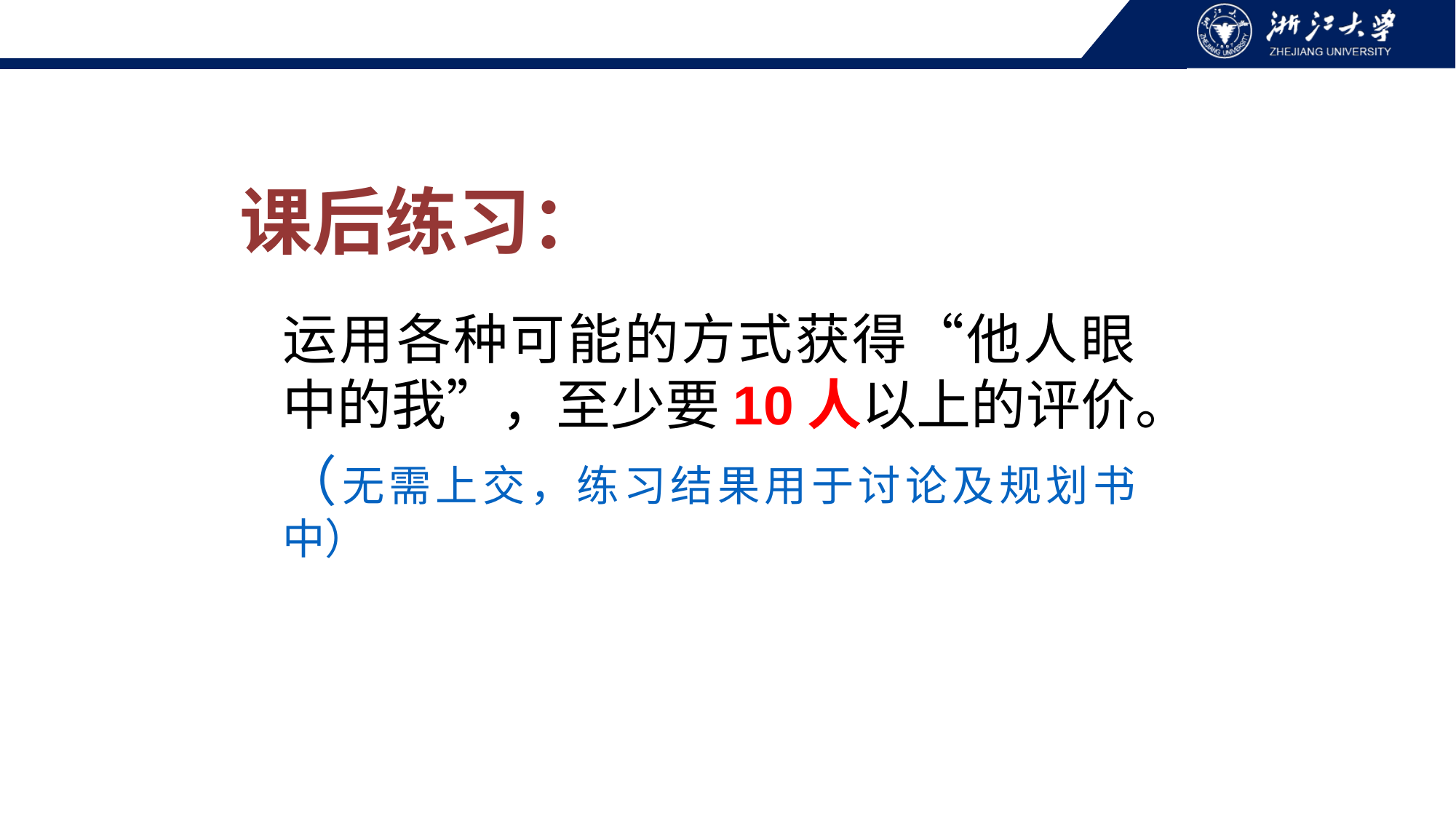

课后练习：
运用各种可能的方式获得“他人眼中的我”，至少要10人以上的评价。
（无需上交，练习结果用于讨论及规划书中）